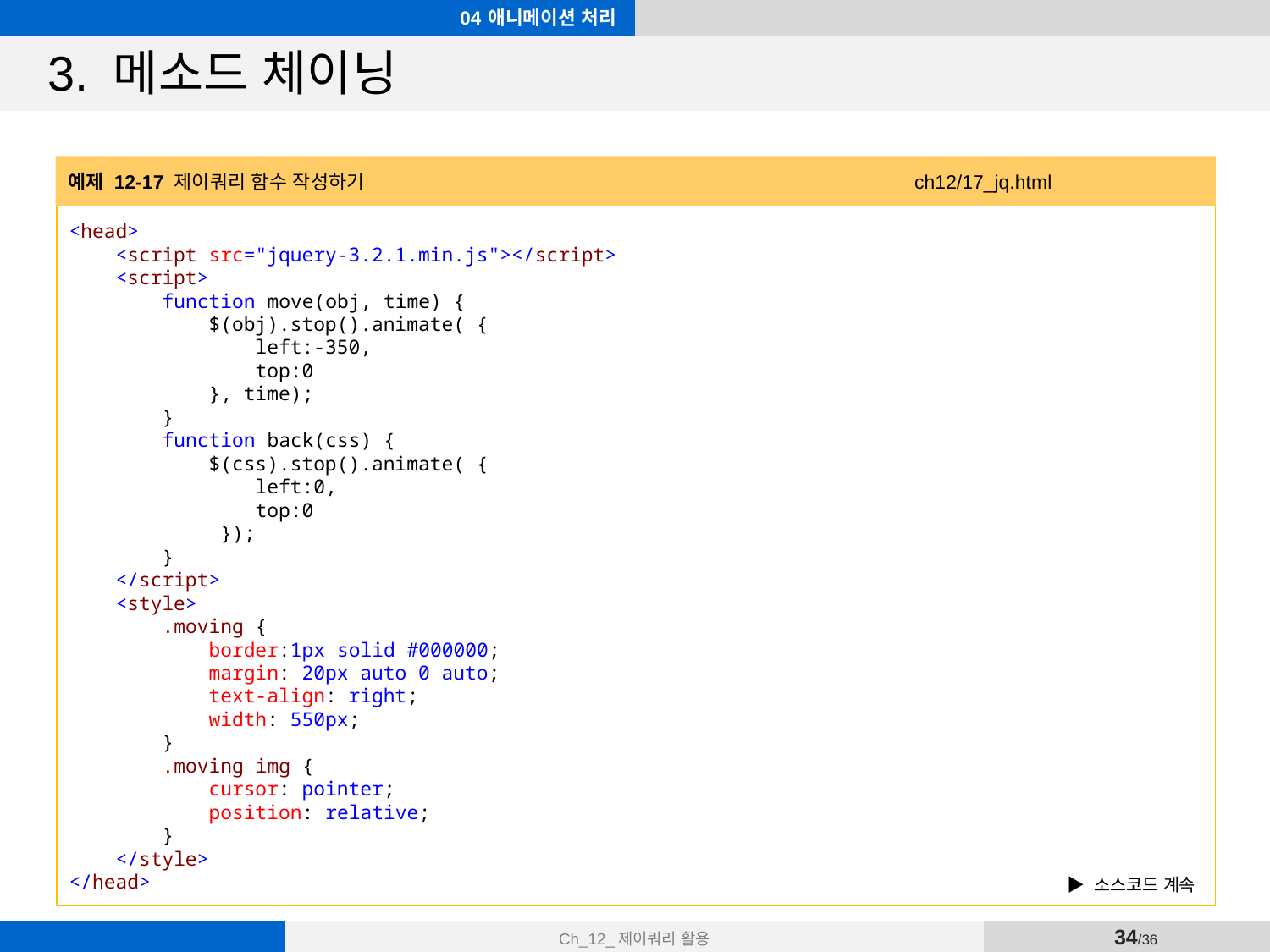

04 애니메이션 처리
# 3. 메소드 체이닝
예제 12-17 제이쿼리 함수 작성하기                                                                                                   ch12/17_jq.html
<head>
    <script src="jquery-3.2.1.min.js"></script>
    <script>
        function move(obj, time) {
            $(obj).stop().animate( {
                left:-350,
                top:0
            }, time);
        }
        function back(css) {
            $(css).stop().animate( {
                left:0,
                top:0
             });
        }
    </script>
    <style>
        .moving {
            border:1px solid #000000;
            margin: 20px auto 0 auto;
            text-align: right;
            width: 550px;
        }
        .moving img {
            cursor: pointer;
            position: relative;
        }
    </style>
</head>
▶ 소스코드 계속